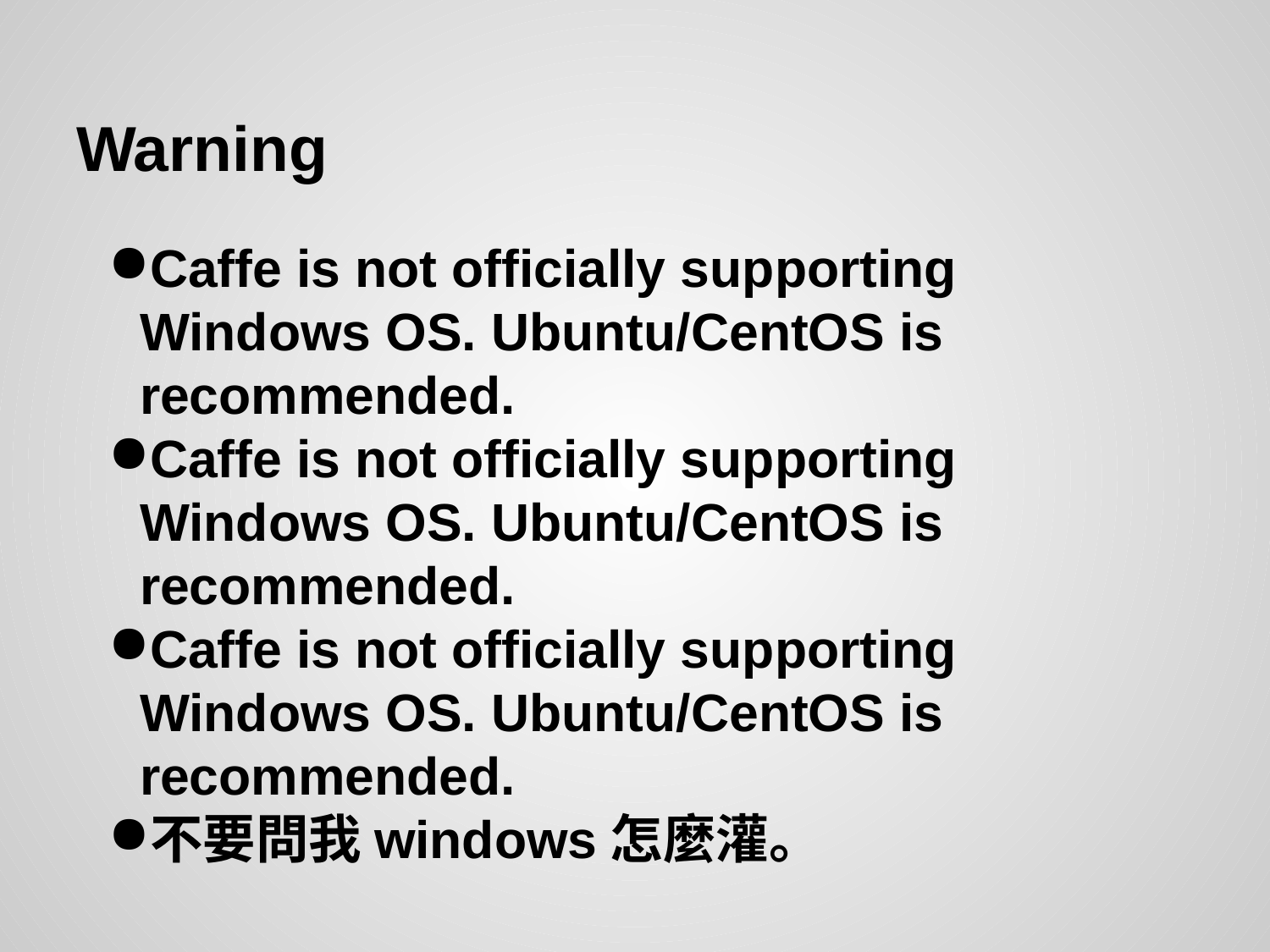

# Warning
Caffe is not officially supporting Windows OS. Ubuntu/CentOS is recommended.
Caffe is not officially supporting Windows OS. Ubuntu/CentOS is recommended.
Caffe is not officially supporting Windows OS. Ubuntu/CentOS is recommended.
不要問我windows怎麼灌。